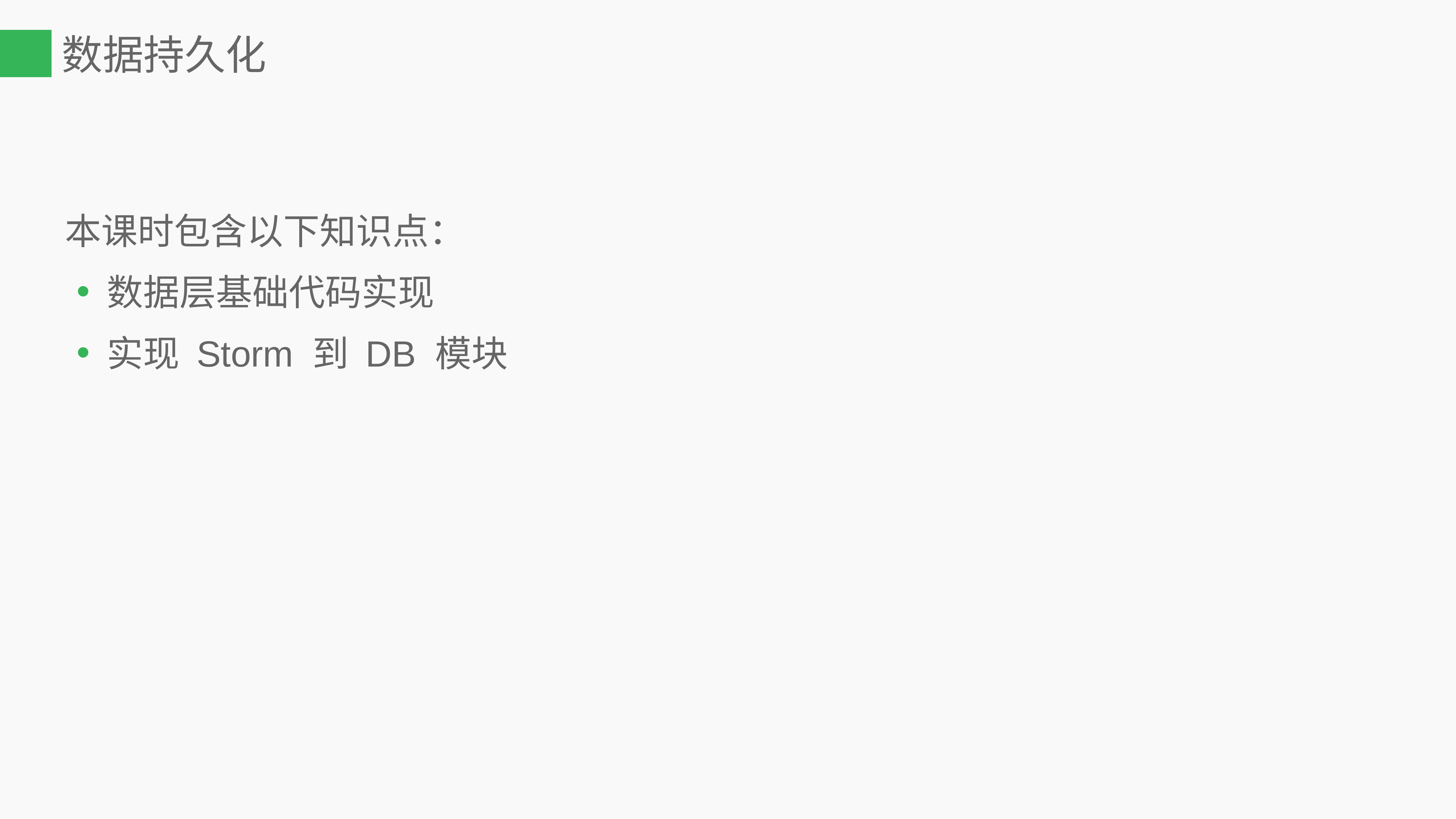

# 数据持久化
本课时包含以下知识点：
数据层基础代码实现
实现 Storm 到 DB 模块